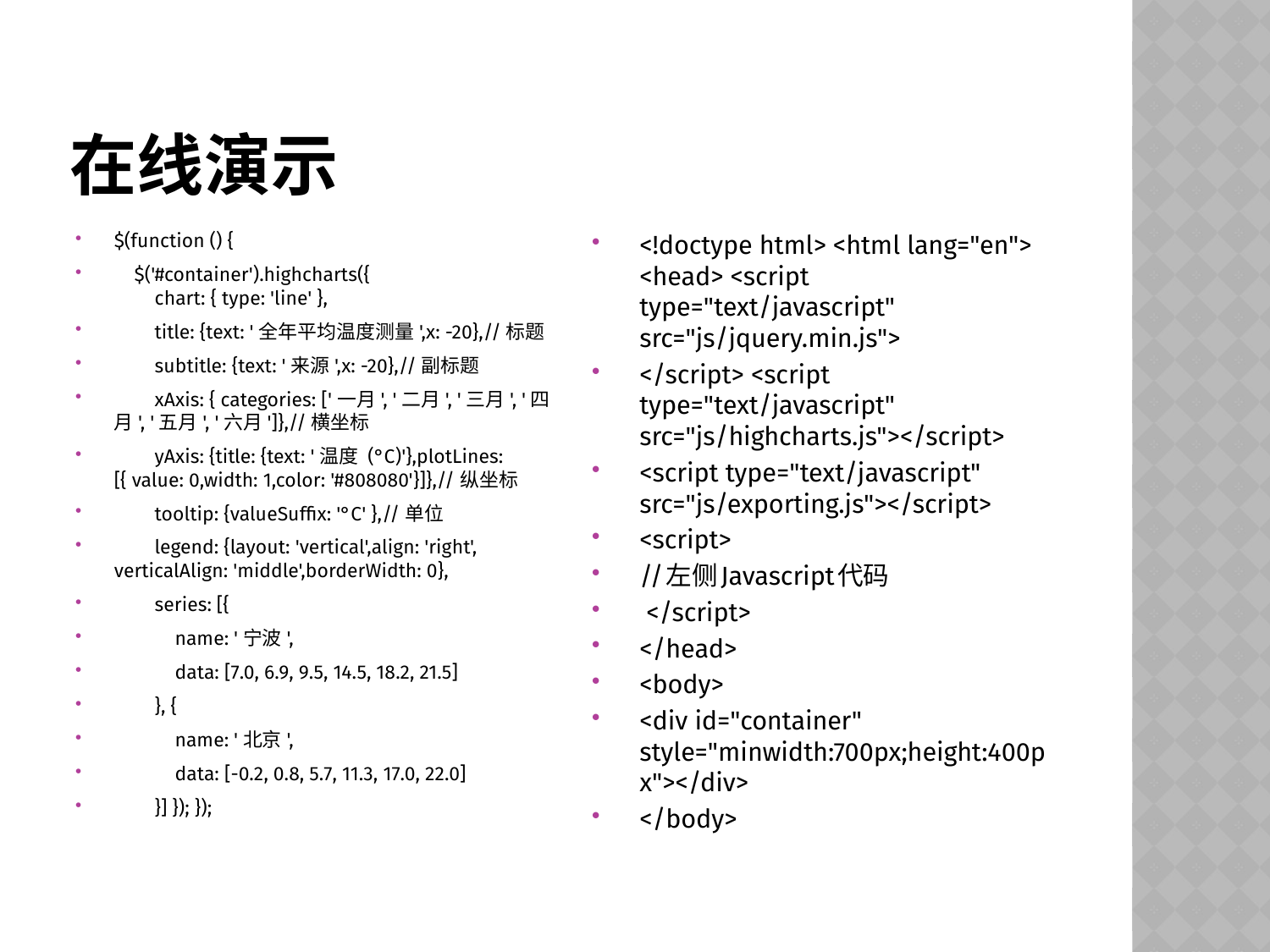

# 在线演示
$(function () {
    $('#container').highcharts({
        chart: { type: 'line' },
        title: {text: '全年平均温度测量',x: -20},//标题
        subtitle: {text: '来源',x: -20},//副标题
        xAxis: { categories: ['一月', '二月', '三月', '四月', '五月', '六月']},//横坐标
        yAxis: {title: {text: '温度 (°C)'},plotLines: [{ value: 0,width: 1,color: '#808080'}]},//纵坐标
        tooltip: {valueSuffix: '°C' },//单位
        legend: {layout: 'vertical',align: 'right', verticalAlign: 'middle',borderWidth: 0},
        series: [{
            name: '宁波',
            data: [7.0, 6.9, 9.5, 14.5, 18.2, 21.5]
        }, {
            name: '北京',
            data: [-0.2, 0.8, 5.7, 11.3, 17.0, 22.0]
        }] }); });
<!doctype html> <html lang="en"> <head> <script type="text/javascript" src="js/jquery.min.js">
</script> <script type="text/javascript" src="js/highcharts.js"></script>
<script type="text/javascript" src="js/exporting.js"></script>
<script>
//左侧Javascript代码
 </script>
</head>
<body>
<div id="container" style="minwidth:700px;height:400px"></div>
</body>